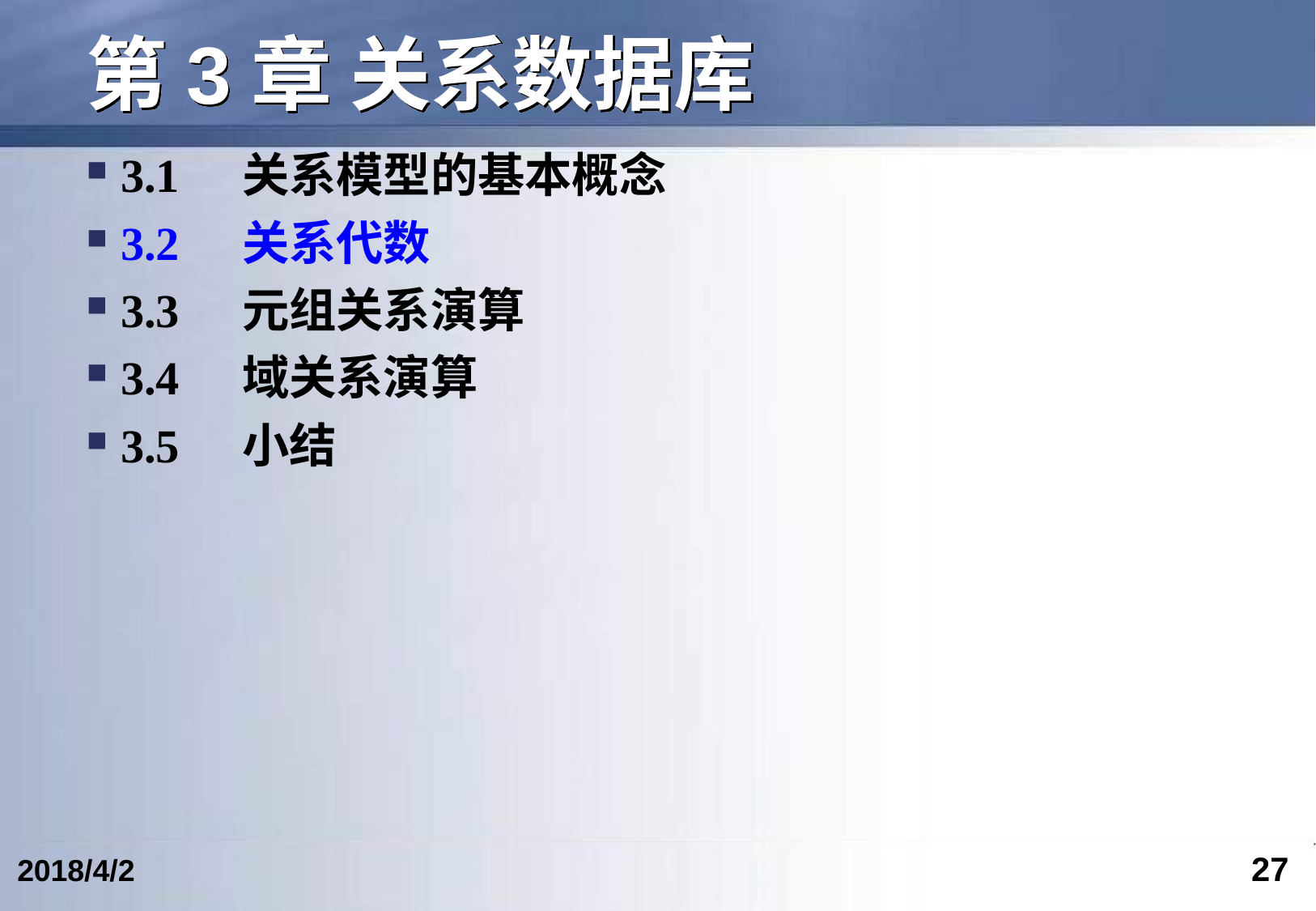

# 第3章 关系数据库
3.1	关系模型的基本概念
3.2	关系代数
3.3	元组关系演算
3.4	域关系演算
3.5	小结
27
2018/4/2